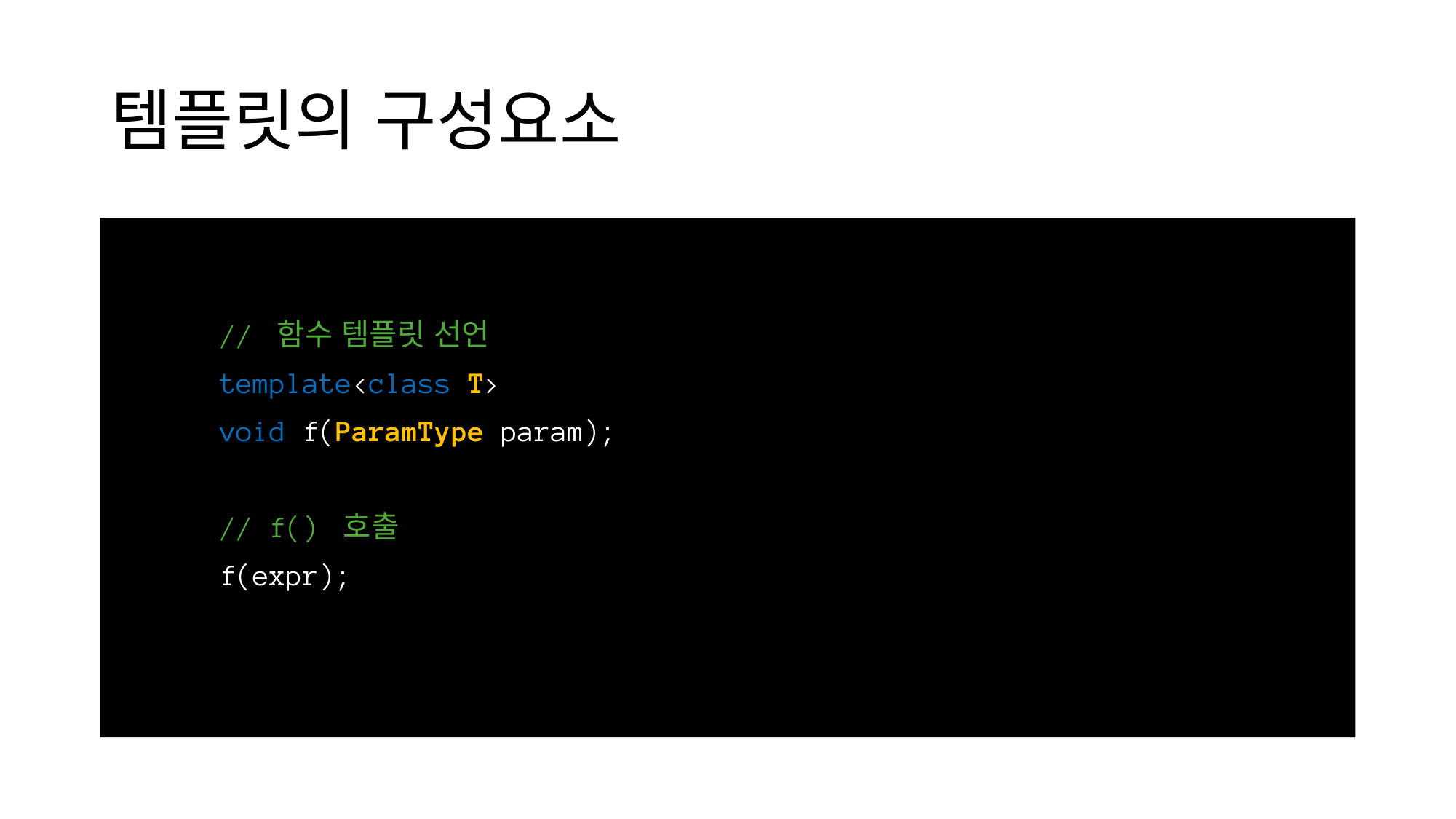

# 템플릿의 구성요소

	// 함수 템플릿 선언
	template<class T>
	void f(ParamType param);

	// f() 호출
	f(expr);